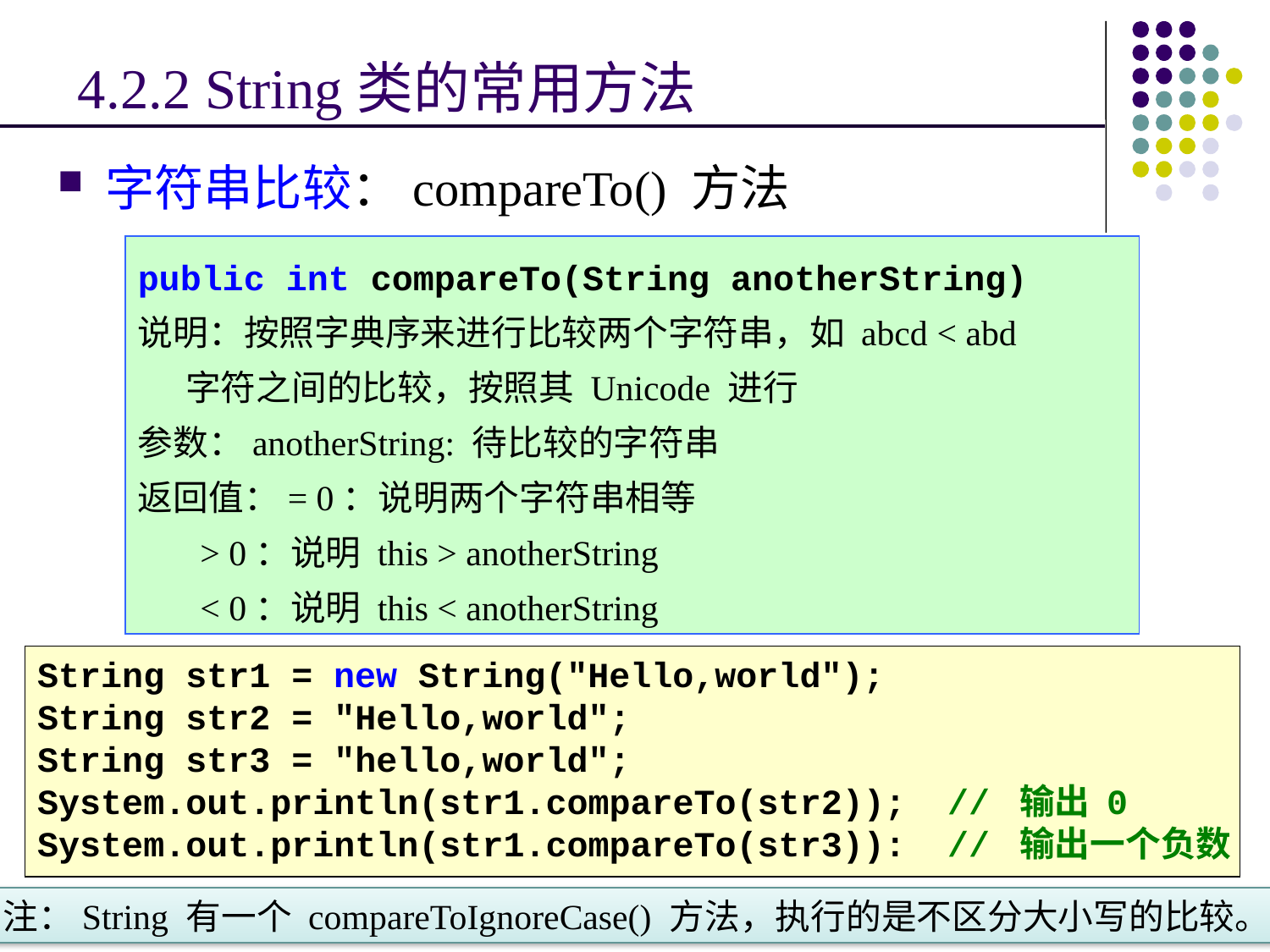

4.2.2 String类的常用方法
字符串比较：compareTo() 方法
public int compareTo(String anotherString)
说明：按照字典序来进行比较两个字符串，如 abcd < abd
     字符之间的比较，按照其 Unicode 进行
参数：anotherString: 待比较的字符串
返回值：= 0：说明两个字符串相等
       > 0：说明 this > anotherString
       < 0：说明 this < anotherString
String str1 = new String("Hello,world");
String str2 = "Hello,world";
String str3 = "hello,world";
System.out.println(str1.compareTo(str2));  // 输出 0
System.out.println(str1.compareTo(str3)):  // 输出一个负数
注：String 有一个 compareToIgnoreCase() 方法，执行的是不区分大小写的比较。